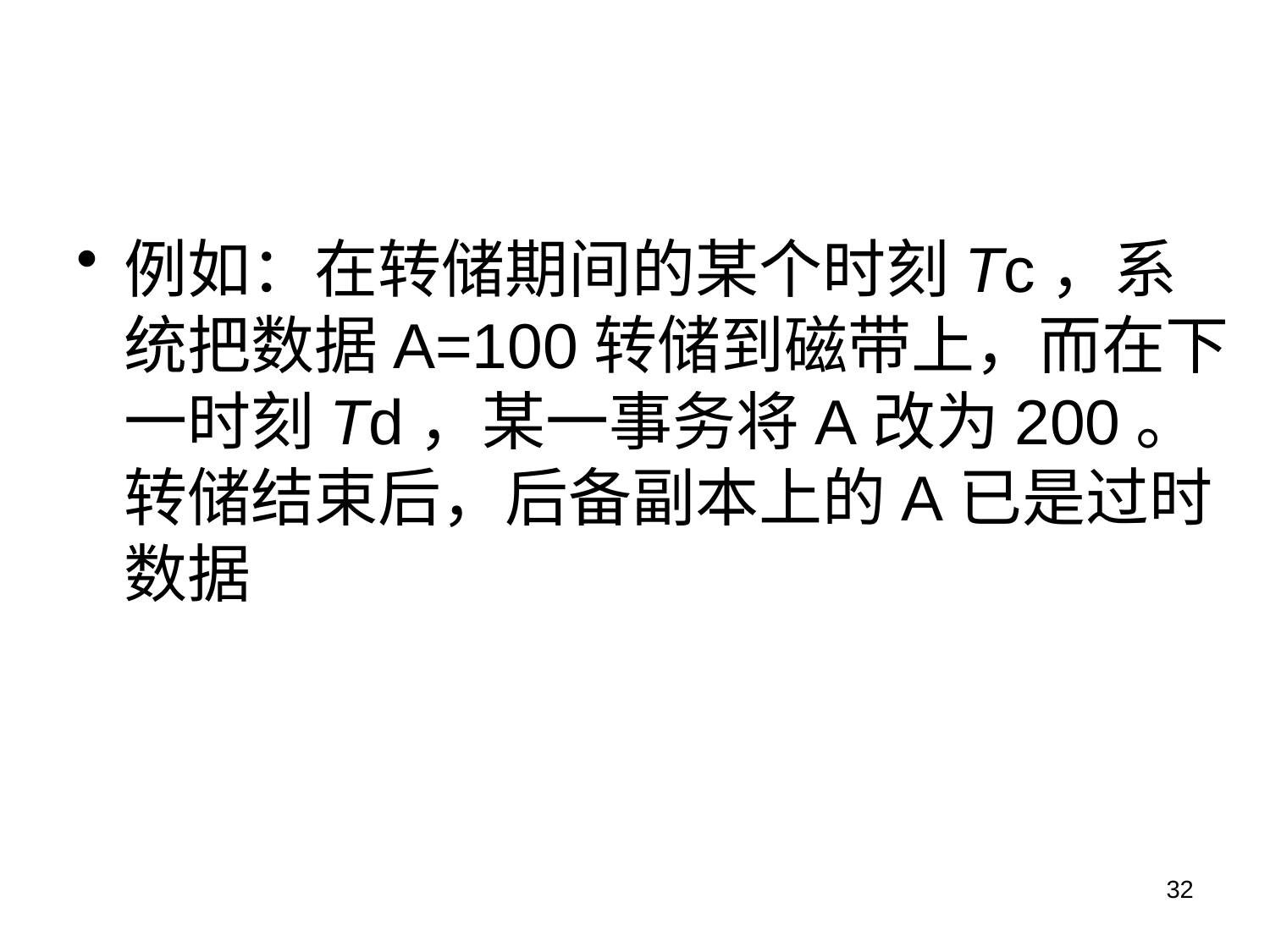

例如：在转储期间的某个时刻Tc，系统把数据A=100转储到磁带上，而在下一时刻Td，某一事务将A改为200。转储结束后，后备副本上的A已是过时数据

32